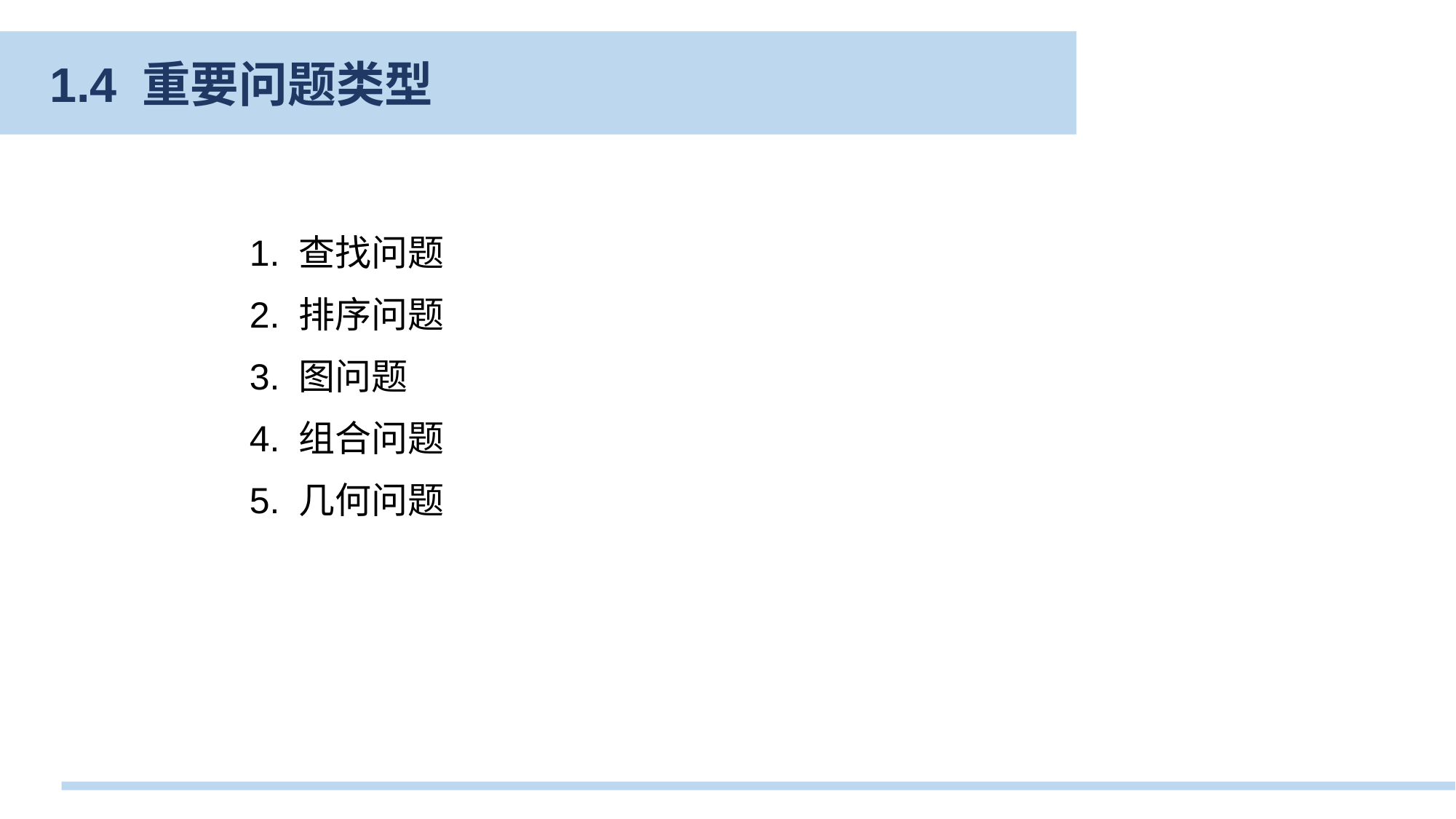

1.4 重要问题类型
1. 查找问题
2. 排序问题
3. 图问题
4. 组合问题
5. 几何问题